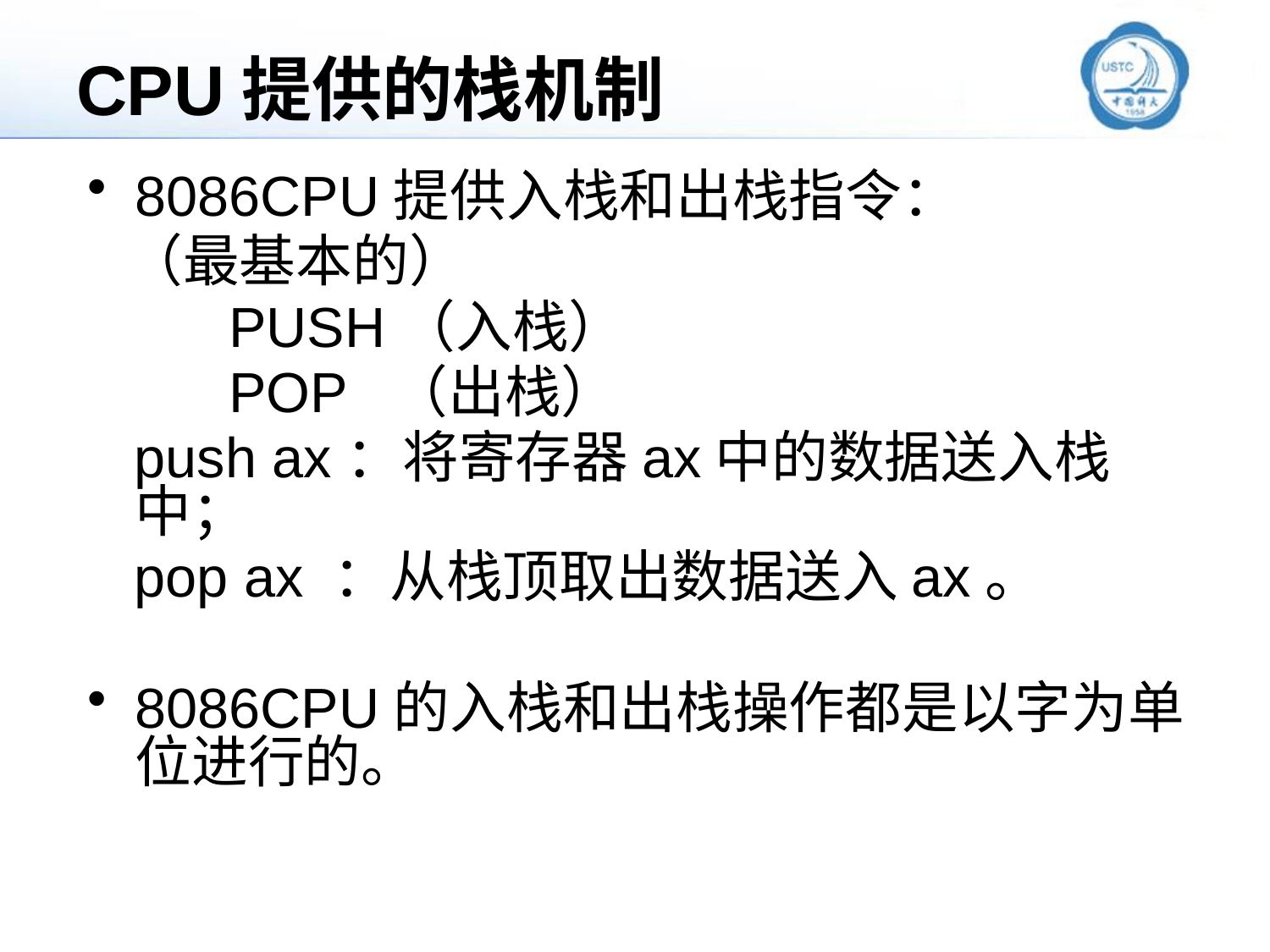

# CPU提供的栈机制
8086CPU提供入栈和出栈指令：
  （最基本的）
         PUSH（入栈）
         POP  （出栈）
   push ax：将寄存器ax中的数据送入栈中；
   pop ax ：从栈顶取出数据送入ax。

8086CPU的入栈和出栈操作都是以字为单位进行的。